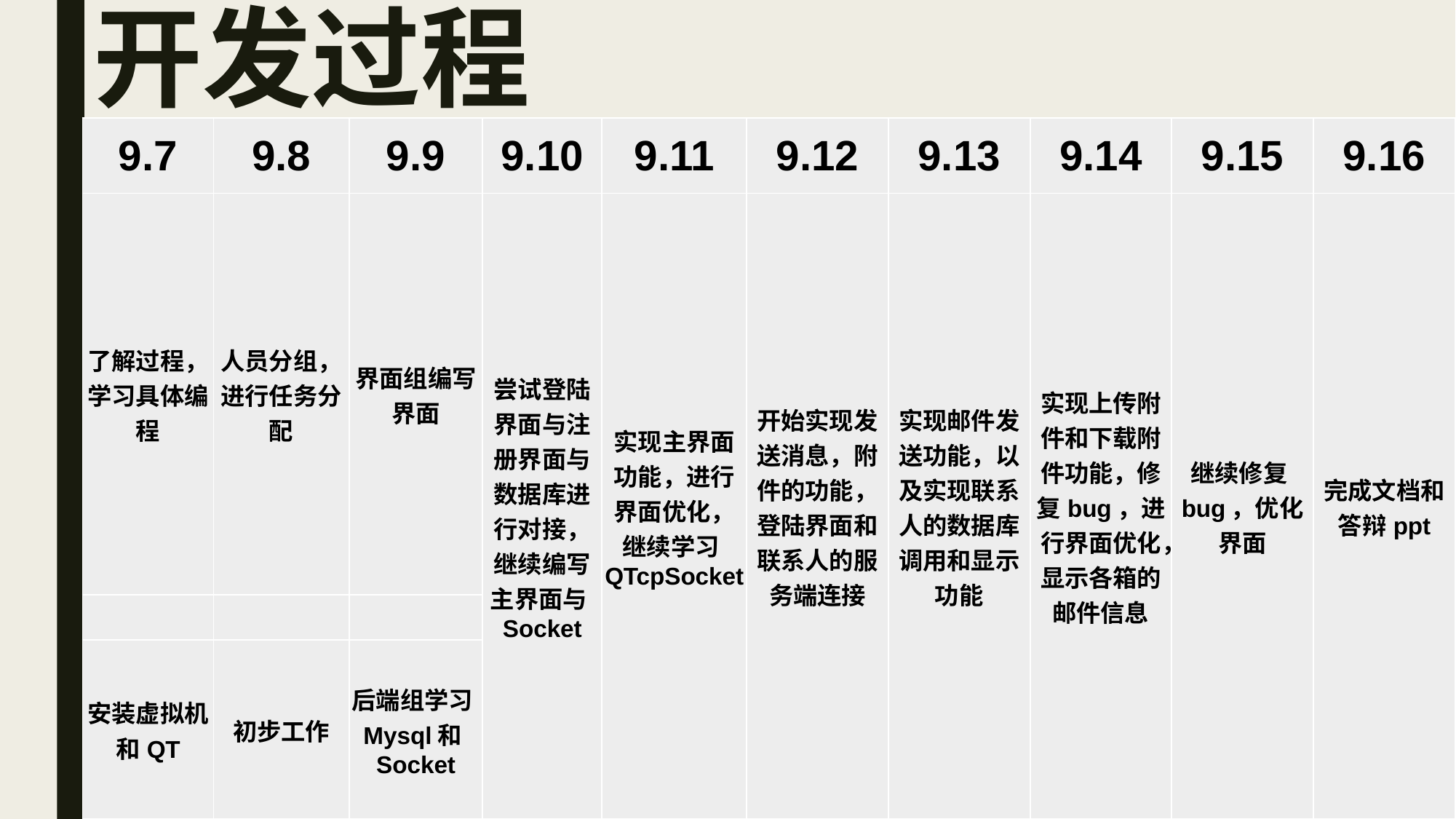

# 开发过程
| 9.7 | 9.8 | 9.9 | 9.10 | 9.11 | 9.12 | 9.13 | 9.14 | 9.15 | 9.16 |
| --- | --- | --- | --- | --- | --- | --- | --- | --- | --- |
| 了解过程，学习具体编程 | 人员分组，进行任务分配 | 界面组编写界面 | 尝试登陆界面与注册界面与数据库进行对接，继续编写主界面与Socket | 实现主界面功能，进行界面优化，继续学习QTcpSocket | 开始实现发送消息，附件的功能，登陆界面和联系人的服务端连接 | 实现邮件发送功能，以及实现联系人的数据库调用和显示功能 | 实现上传附件和下载附件功能，修复bug，进行界面优化，显示各箱的邮件信息 | 继续修复bug，优化界面 | 完成文档和答辩ppt |
|  |  |  |  |  |  |  |  |  |  |
| 安装虚拟机和QT | 初步工作 | 后端组学习Mysql和Socket |  |  |  |  |  |  |  |